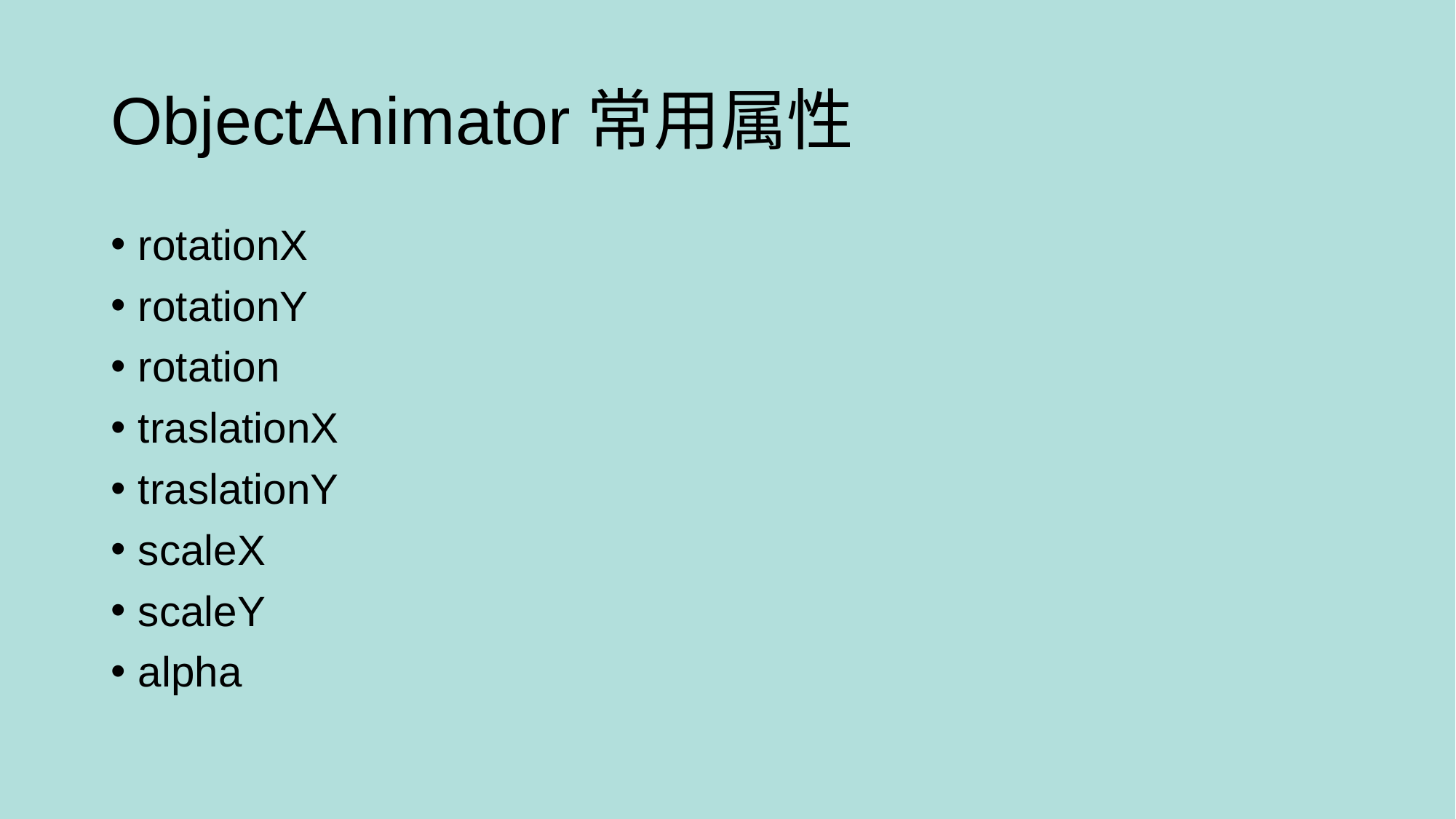

# ObjectAnimator常用属性
rotationX
rotationY
rotation
traslationX
traslationY
scaleX
scaleY
alpha